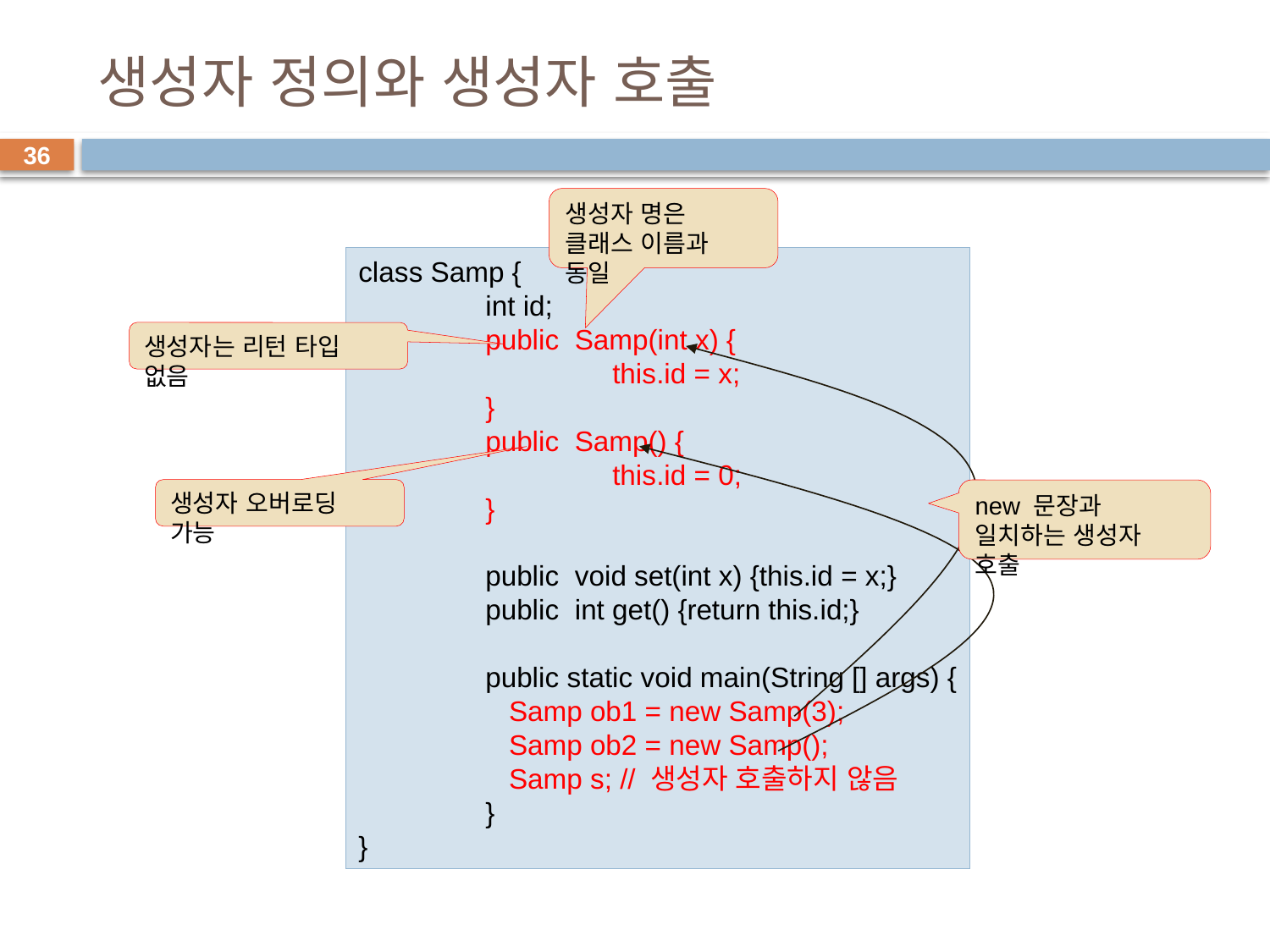

# 생성자 정의와 생성자 호출
36
생성자 명은
클래스 이름과 동일
class Samp {
	int id;
	public  Samp(int x) {
		this.id = x;
	}
	public  Samp() {
		this.id = 0;
	}

	public  void set(int x) {this.id = x;}
	public  int get() {return this.id;}

	public static void main(String [] args) {
	   Samp ob1 = new Samp(3);
	   Samp ob2 = new Samp();
	   Samp s; // 생성자 호출하지 않음
	}
}
생성자는 리턴 타입 없음

생성자 오버로딩 가능
new 문장과
일치하는 생성자 호출